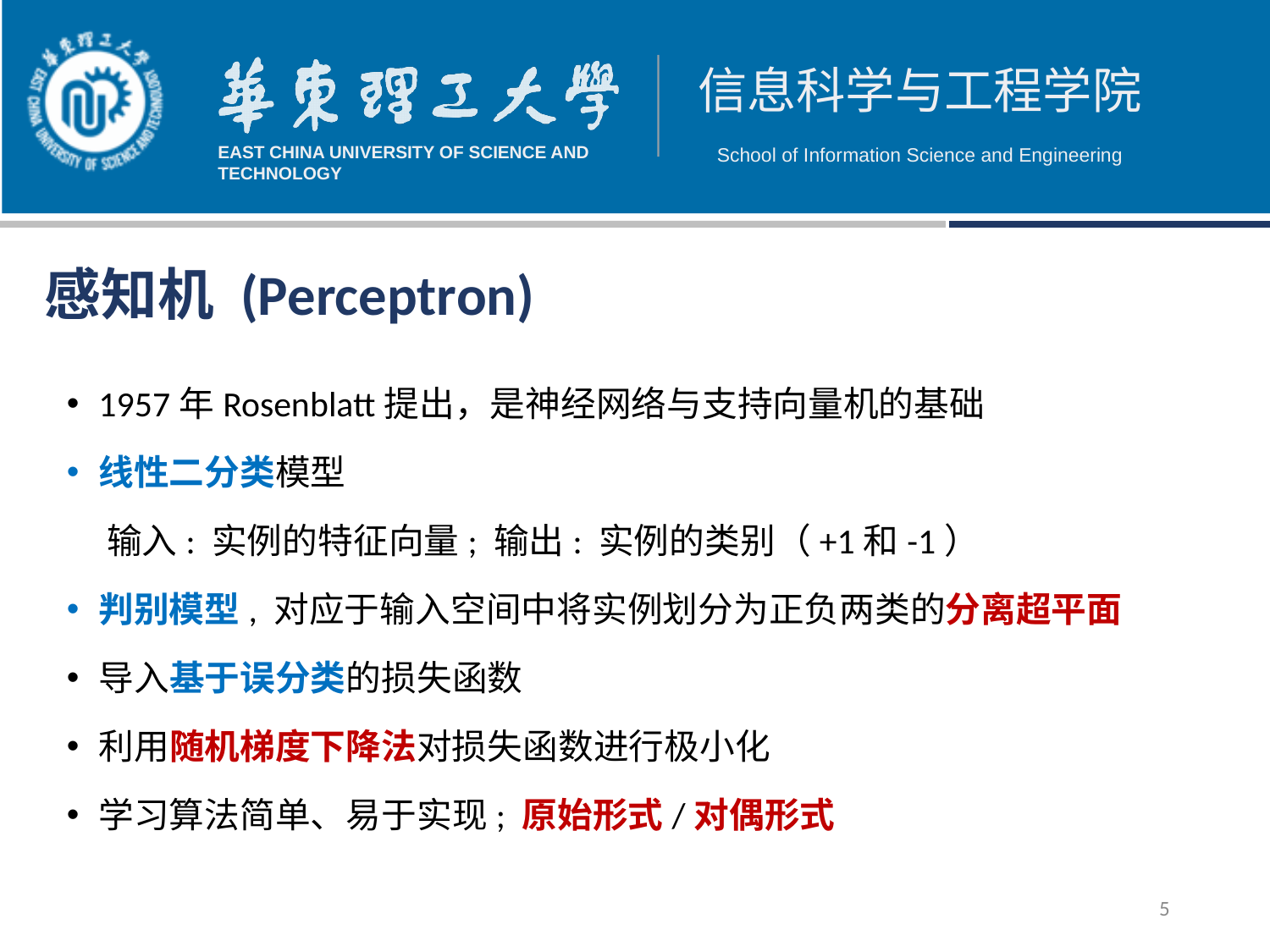

# 感知机 (Perceptron)
1957年Rosenblatt提出，是神经网络与支持向量机的基础
线性二分类模型
    输入: 实例的特征向量; 输出: 实例的类别（+1和-1）
判别模型, 对应于输入空间中将实例划分为正负两类的分离超平面
导入基于误分类的损失函数
利用随机梯度下降法对损失函数进行极小化
学习算法简单、易于实现; 原始形式/对偶形式

5